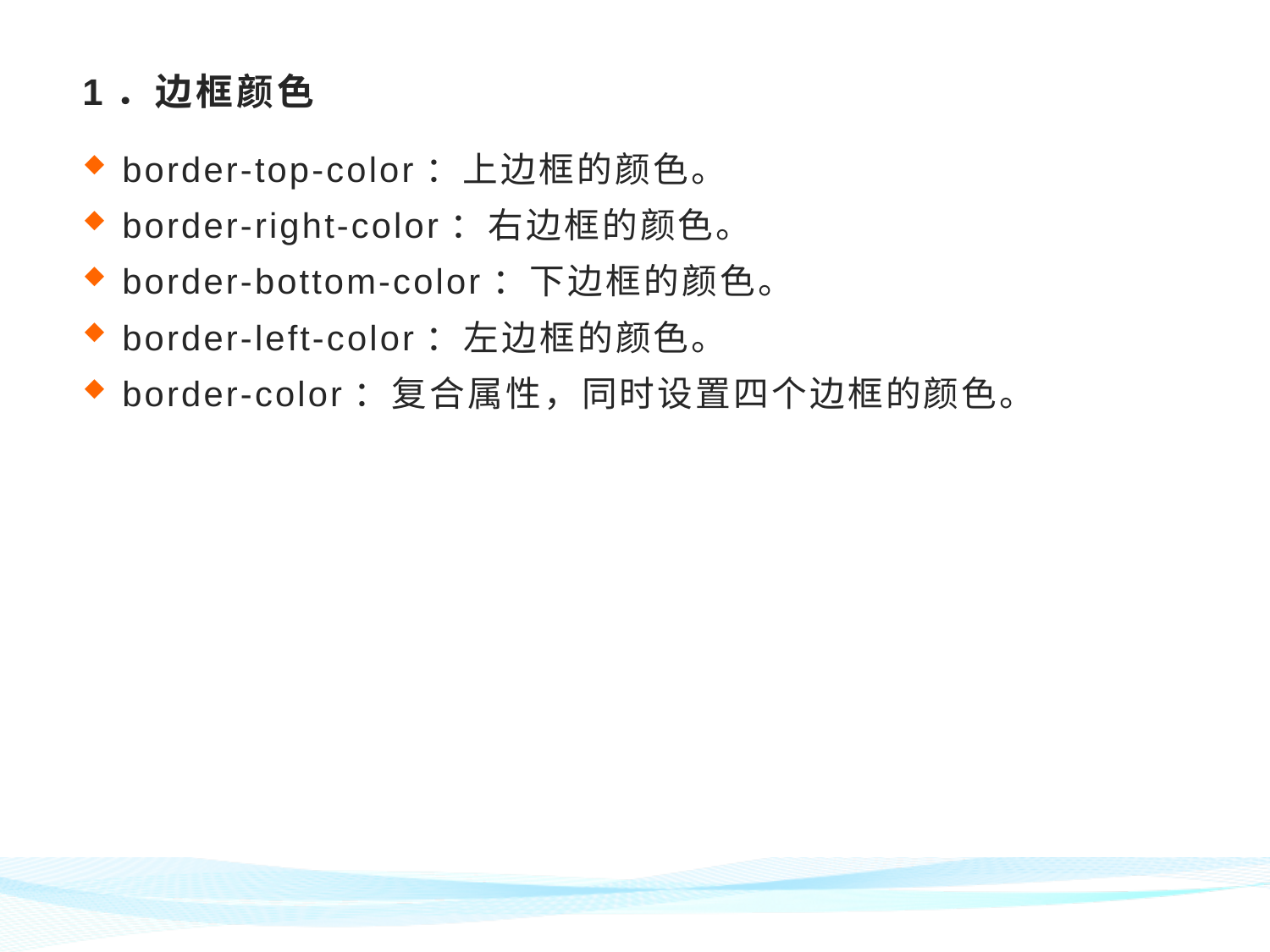

# 1．边框颜色
border-top-color：上边框的颜色。
border-right-color：右边框的颜色。
border-bottom-color：下边框的颜色。
border-left-color：左边框的颜色。
border-color：复合属性，同时设置四个边框的颜色。
58